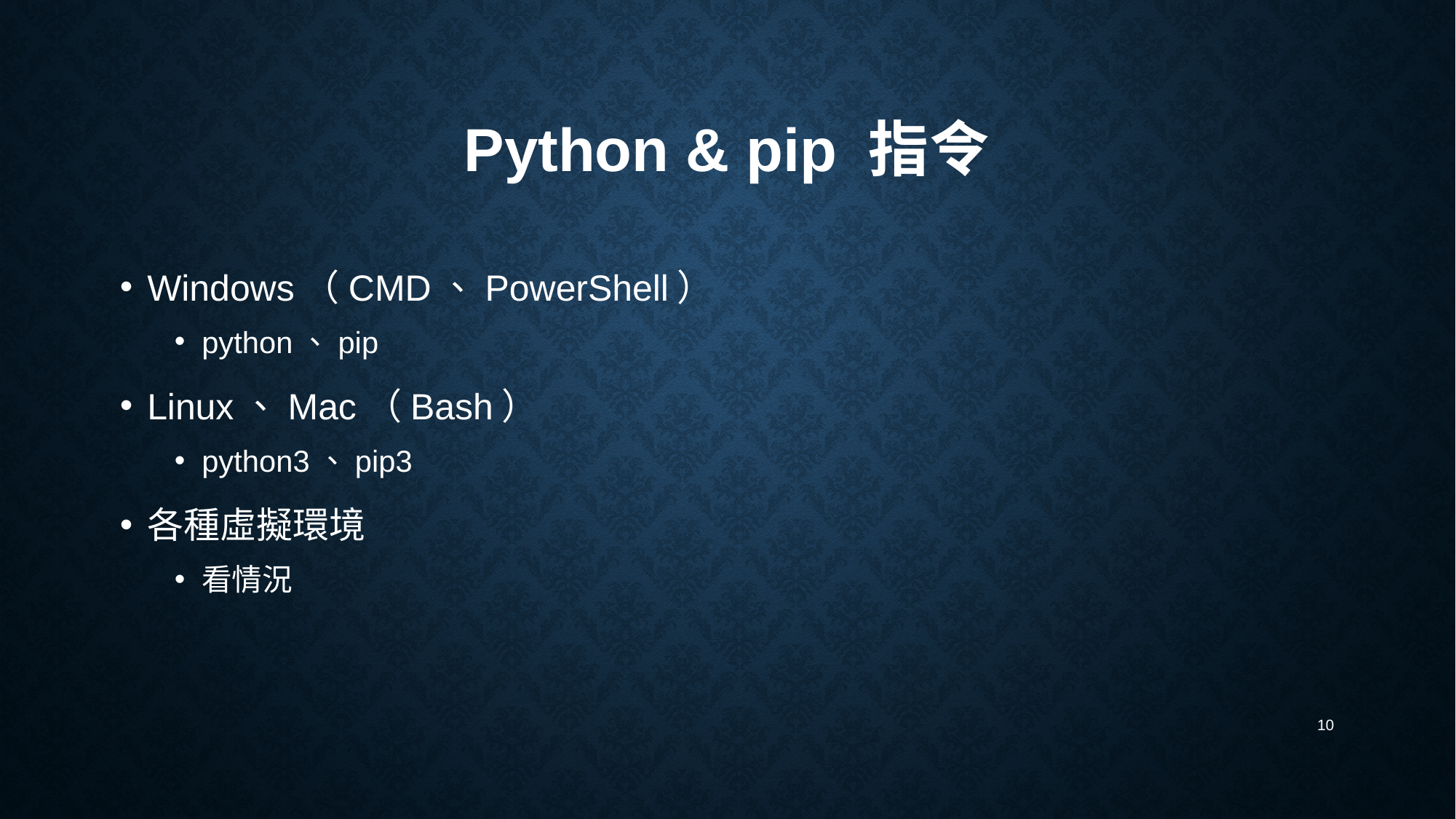

# Python & pip 指令
Windows（CMD、PowerShell）
python、pip
Linux、Mac（Bash）
python3、pip3
各種虛擬環境
看情況
10